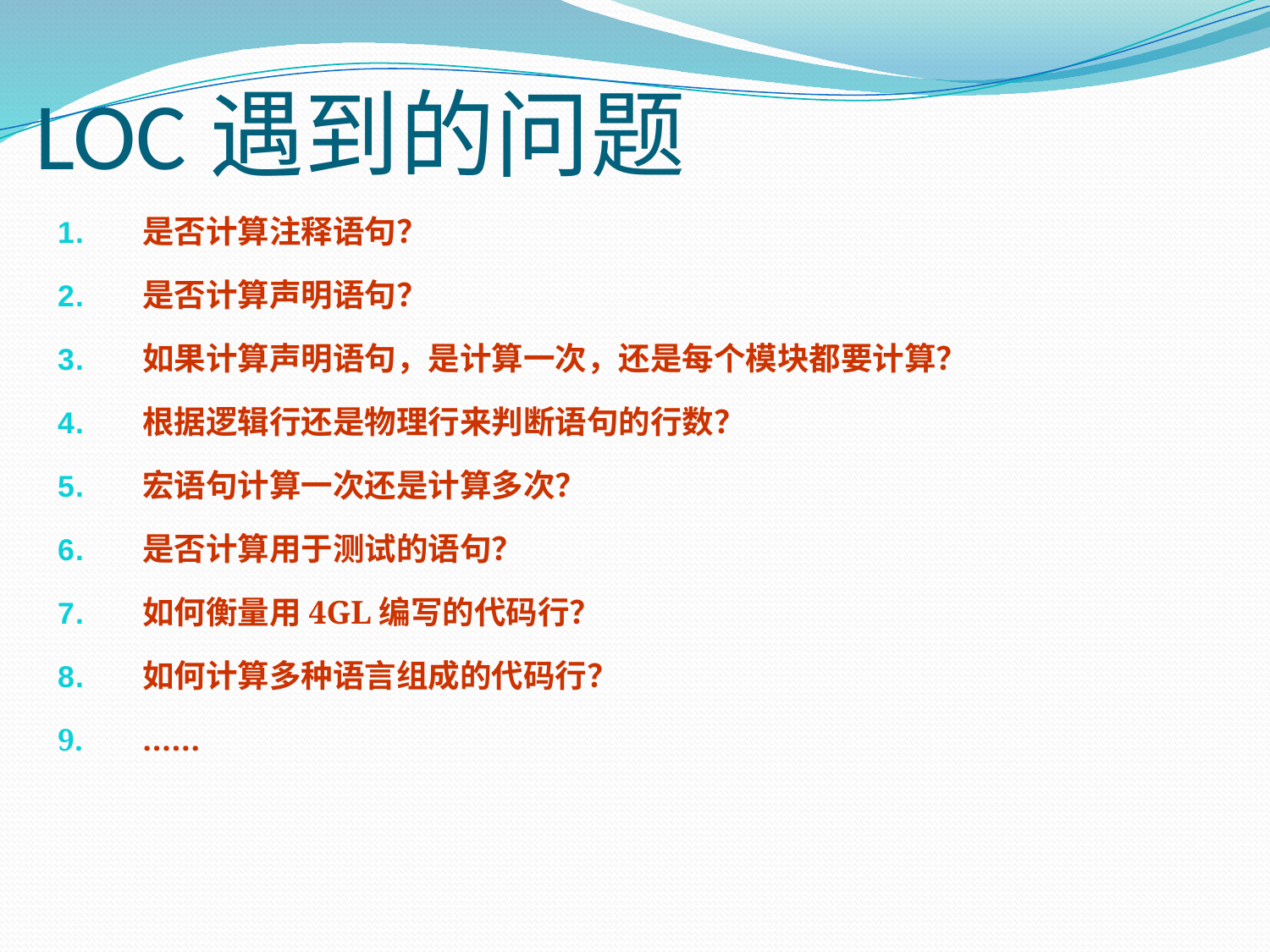

# LOC遇到的问题
是否计算注释语句？
是否计算声明语句？
如果计算声明语句，是计算一次，还是每个模块都要计算？
根据逻辑行还是物理行来判断语句的行数？
宏语句计算一次还是计算多次？
是否计算用于测试的语句？
如何衡量用4GL编写的代码行？
如何计算多种语言组成的代码行？
……